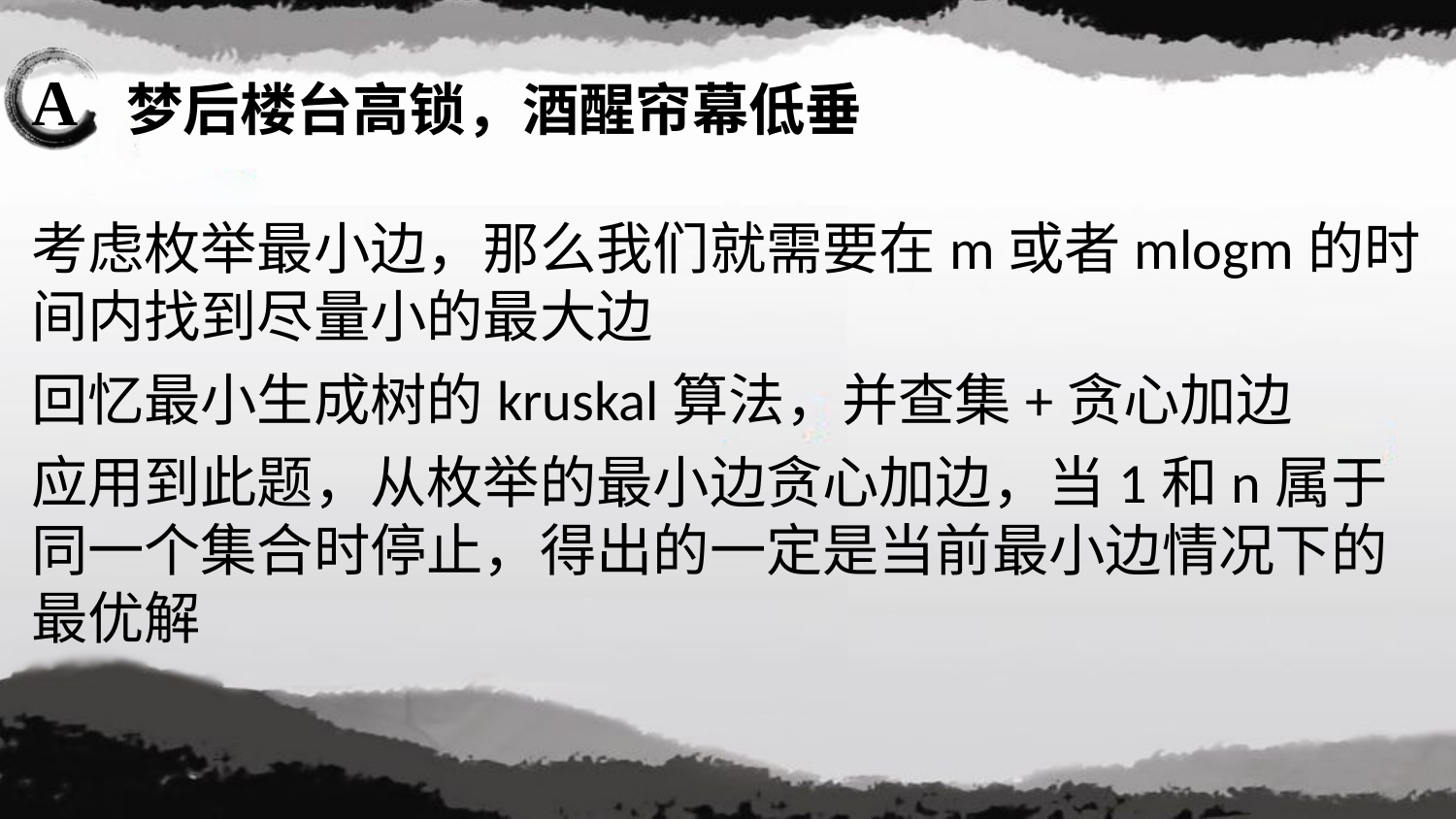

A
梦后楼台高锁，酒醒帘幕低垂
考虑枚举最小边，那么我们就需要在m或者mlogm的时间内找到尽量小的最大边
回忆最小生成树的kruskal算法，并查集+贪心加边
应用到此题，从枚举的最小边贪心加边，当1和n属于同一个集合时停止，得出的一定是当前最小边情况下的最优解